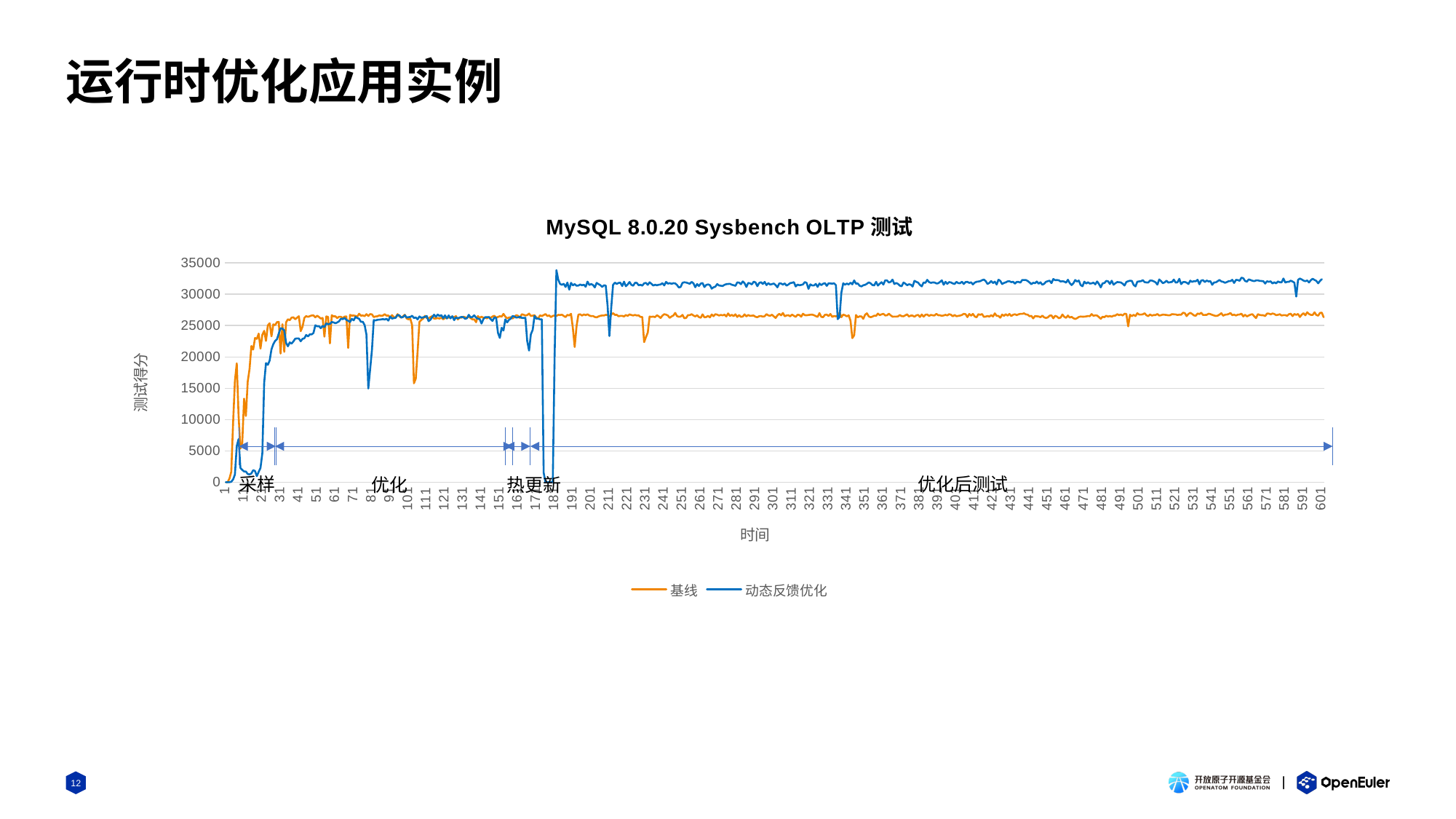

# 运行时优化应用实例

### Chart: MySQL 8.0.20 Sysbench OLTP测试

| Category | 基线 | 动态反馈优化 |
|---|---|---|
| 1 | 0.0 | 0.0 |
| 2 | 0.0 | 0.0 |
| 3 | 583.44 | 1.98 |
| 4 | 1661.75 | 73.53 |
| 5 | 9554.59 | 448.72 |
| 6 | 16191.8 | 1228.91 |
| 7 | 18985.8 | 5772.71 |
| 8 | 10655.3 | 6885.09 |
| 9 | 5366.05 | 2277.88 |
| 10 | 6181.96 | 1964.36 |
| 11 | 13334.68 | 1716.78 |
| 12 | 10568.6 | 1710.99 |
| 13 | 16064.11 | 1313.01 |
| 14 | 18052.15 | 1229.0 |
| 15 | 21743.46 | 1399.98 |
| 16 | 21179.03 | 1920.99 |
| 17 | 23015.54 | 1784.01 |
| 18 | 22873.13 | 963.12 |
| 19 | 23721.47 | 1653.8 |
| 20 | 21327.9 | 2275.01 |
| 21 | 23529.45 | 4621.1 |
| 22 | 24155.61 | 15886.89 |
| 23 | 22559.53 | 19014.03 |
| 24 | 25033.77 | 18739.33 |
| 25 | 25362.41 | 19415.66 |
| 26 | 23289.52 | 21211.37 |
| 27 | 25190.28 | 22030.09 |
| 28 | 25074.32 | 22568.43 |
| 29 | 25549.2 | 22810.21 |
| 30 | 25582.33 | 23743.51 |
| 31 | 20538.3 | 24581.21 |
| 32 | 25224.19 | 24514.31 |
| 33 | 20811.47 | 24234.05 |
| 34 | 25528.31 | 22239.24 |
| 35 | 26007.12 | 21696.75 |
| 36 | 25856.88 | 22318.39 |
| 37 | 26273.8 | 22126.19 |
| 38 | 26319.0 | 22479.2 |
| 39 | 26012.99 | 22906.96 |
| 40 | 26256.29 | 22950.41 |
| 41 | 26496.31 | 22938.31 |
| 42 | 24113.85 | 22495.54 |
| 43 | 24807.04 | 22881.12 |
| 44 | 26235.85 | 22974.94 |
| 45 | 26517.9 | 23508.66 |
| 46 | 26388.86 | 23275.63 |
| 47 | 26509.08 | 23605.75 |
| 48 | 26614.84 | 23593.93 |
| 49 | 26634.71 | 23815.55 |
| 50 | 26315.09 | 25050.79 |
| 51 | 26577.75 | 24886.97 |
| 52 | 26376.07 | 24903.47 |
| 53 | 26118.14 | 24586.27 |
| 54 | 26221.06 | 24950.24 |
| 55 | 23224.64 | 24766.61 |
| 56 | 26464.04 | 25352.07 |
| 57 | 26389.09 | 25213.24 |
| 58 | 22162.25 | 25270.74 |
| 59 | 26653.66 | 25576.51 |
| 60 | 26471.75 | 25500.33 |
| 61 | 26481.9 | 25369.93 |
| 62 | 26191.71 | 25503.04 |
| 63 | 26414.95 | 25679.36 |
| 64 | 26403.65 | 26092.83 |
| 65 | 26207.74 | 26028.2 |
| 66 | 26433.82 | 26218.92 |
| 67 | 26457.76 | 25922.71 |
| 68 | 21436.92 | 25762.91 |
| 69 | 26719.63 | 25570.9 |
| 70 | 26586.81 | 26081.81 |
| 71 | 26607.88 | 25836.28 |
| 72 | 26549.26 | 26371.65 |
| 73 | 26443.32 | 26201.75 |
| 74 | 26897.15 | 26086.14 |
| 75 | 26562.71 | 25584.22 |
| 76 | 26629.68 | 25611.39 |
| 77 | 26503.36 | 25067.63 |
| 78 | 26829.48 | 23549.86 |
| 79 | 26529.1 | 14964.8 |
| 80 | 26832.73 | 17972.46 |
| 81 | 26789.5 | 21108.85 |
| 82 | 26362.31 | 25876.34 |
| 83 | 26464.96 | 25817.7 |
| 84 | 26481.49 | 25925.13 |
| 85 | 26629.38 | 25940.31 |
| 86 | 26563.76 | 25980.38 |
| 87 | 26597.42 | 26039.17 |
| 88 | 26825.03 | 25965.05 |
| 89 | 26581.04 | 26083.86 |
| 90 | 26604.9 | 25787.58 |
| 91 | 26279.59 | 26438.87 |
| 92 | 26675.74 | 26115.45 |
| 93 | 26341.63 | 26203.09 |
| 94 | 26313.44 | 26245.02 |
| 95 | 26823.33 | 26690.49 |
| 96 | 26475.21 | 26643.94 |
| 97 | 26281.07 | 26286.68 |
| 98 | 26478.1 | 26360.25 |
| 99 | 26732.88 | 26653.46 |
| 100 | 26137.46 | 26279.82 |
| 101 | 25998.12 | 26349.82 |
| 102 | 26120.71 | 26363.95 |
| 103 | 25062.37 | 26572.96 |
| 104 | 15794.82 | 26209.02 |
| 105 | 16537.78 | 26305.27 |
| 106 | 20831.08 | 25996.11 |
| 107 | 25579.9 | 26459.16 |
| 108 | 25903.58 | 26238.65 |
| 109 | 26097.49 | 26309.8 |
| 110 | 26550.31 | 26385.55 |
| 111 | 26192.06 | 26527.86 |
| 112 | 26147.54 | 25708.99 |
| 113 | 26361.93 | 25935.78 |
| 114 | 26506.51 | 26355.25 |
| 115 | 26116.23 | 26733.76 |
| 116 | 26132.9 | 26400.09 |
| 117 | 26194.7 | 26763.84 |
| 118 | 26118.5 | 26516.1 |
| 119 | 26266.21 | 26672.29 |
| 120 | 26001.65 | 26170.42 |
| 121 | 26195.76 | 26637.17 |
| 122 | 26220.73 | 26134.94 |
| 123 | 26279.99 | 26623.32 |
| 124 | 26311.85 | 26154.41 |
| 125 | 26397.88 | 26495.55 |
| 126 | 26334.33 | 25870.41 |
| 127 | 26516.88 | 26298.0 |
| 128 | 25983.5 | 26151.5 |
| 129 | 26276.0 | 26287.39 |
| 130 | 26258.41 | 26383.29 |
| 131 | 26424.19 | 26342.51 |
| 132 | 26335.04 | 26082.49 |
| 133 | 26212.83 | 26171.06 |
| 134 | 26471.03 | 26713.56 |
| 135 | 26195.44 | 26309.81 |
| 136 | 25980.89 | 26368.55 |
| 137 | 26013.27 | 26643.81 |
| 138 | 25533.82 | 26269.08 |
| 139 | 26510.11 | 26088.86 |
| 140 | 26242.4 | 26029.53 |
| 141 | 26414.82 | 25327.92 |
| 142 | 26241.49 | 26031.01 |
| 143 | 26284.38 | 26335.65 |
| 144 | 26145.03 | 26351.42 |
| 145 | 26368.46 | 26353.47 |
| 146 | 26226.98 | 26025.52 |
| 147 | 26445.64 | 25743.3 |
| 148 | 26568.76 | 26300.21 |
| 149 | 26262.64 | 26239.18 |
| 150 | 26377.24 | 23832.44 |
| 151 | 26501.11 | 23030.59 |
| 152 | 26421.07 | 24643.29 |
| 153 | 26868.14 | 24209.16 |
| 154 | 26436.7 | 26002.31 |
| 155 | 26151.03 | 25509.6 |
| 156 | 26284.25 | 25915.23 |
| 157 | 26339.64 | 26115.61 |
| 158 | 26132.82 | 26526.53 |
| 159 | 26370.11 | 26456.31 |
| 160 | 26669.55 | 26275.9 |
| 161 | 26558.72 | 26317.84 |
| 162 | 26219.23 | 26406.46 |
| 163 | 26805.4 | 26227.99 |
| 164 | 26727.09 | 26218.84 |
| 165 | 26604.84 | 26246.34 |
| 166 | 26677.99 | 22547.51 |
| 167 | 26917.69 | 21018.81 |
| 168 | 26539.6 | 23608.54 |
| 169 | 26586.52 | 24324.76 |
| 170 | 26659.82 | 26542.55 |
| 171 | 26283.91 | 26107.35 |
| 172 | 26133.91 | 26115.45 |
| 173 | 26634.98 | 25993.85 |
| 174 | 26515.86 | 25996.92 |
| 175 | 26674.17 | 1534.35 |
| 176 | 26836.94 | 0.0 |
| 177 | 26525.67 | 0.0 |
| 178 | 26629.35 | 0.0 |
| 179 | 26357.18 | 0.0 |
| 180 | 26542.59 | 0.0 |
| 181 | 26606.77 | 20240.14 |
| 182 | 26536.79 | 33843.99 |
| 183 | 26717.22 | 32316.87 |
| 184 | 26680.3 | 31640.36 |
| 185 | 26736.24 | 31512.5 |
| 186 | 26535.41 | 31670.17 |
| 187 | 26358.2 | 31164.92 |
| 188 | 26715.6 | 31869.39 |
| 189 | 26611.09 | 30741.27 |
| 190 | 26880.25 | 31821.46 |
| 191 | 24566.57 | 31415.95 |
| 192 | 21584.63 | 31624.48 |
| 193 | 24889.42 | 31364.11 |
| 194 | 26753.81 | 31387.06 |
| 195 | 26800.74 | 31554.19 |
| 196 | 26599.32 | 31433.47 |
| 197 | 26778.77 | 31516.23 |
| 198 | 26670.96 | 31198.1 |
| 199 | 26808.43 | 32020.85 |
| 200 | 26605.3 | 31480.13 |
| 201 | 26512.93 | 31637.48 |
| 202 | 26529.78 | 31475.1 |
| 203 | 26376.12 | 31094.44 |
| 204 | 26312.33 | 31813.07 |
| 205 | 26457.73 | 31622.07 |
| 206 | 26561.26 | 31465.73 |
| 207 | 26615.62 | 31169.85 |
| 208 | 26609.55 | 31423.68 |
| 209 | 26718.01 | 31392.63 |
| 210 | 26676.71 | 28139.67 |
| 211 | 26460.06 | 23336.86 |
| 212 | 26757.54 | 27907.56 |
| 213 | 26980.7 | 31506.03 |
| 214 | 26702.02 | 31854.82 |
| 215 | 26721.88 | 31644.59 |
| 216 | 26485.39 | 31808.68 |
| 217 | 26554.7 | 31853.52 |
| 218 | 26549.11 | 31308.84 |
| 219 | 26455.96 | 32006.82 |
| 220 | 26687.02 | 31278.06 |
| 221 | 26547.33 | 31556.33 |
| 222 | 26784.63 | 31955.45 |
| 223 | 26691.38 | 31509.26 |
| 224 | 26604.52 | 31360.59 |
| 225 | 26711.24 | 31818.62 |
| 226 | 26603.79 | 31818.37 |
| 227 | 26628.9 | 31437.53 |
| 228 | 26378.07 | 31515.0 |
| 229 | 26372.87 | 31372.26 |
| 230 | 22363.54 | 31747.57 |
| 231 | 23151.89 | 31813.85 |
| 232 | 23894.23 | 31502.42 |
| 233 | 26440.74 | 31909.4 |
| 234 | 26394.25 | 31665.22 |
| 235 | 26433.3 | 31391.69 |
| 236 | 26353.69 | 31516.25 |
| 237 | 26648.97 | 31427.47 |
| 238 | 26473.3 | 31516.2 |
| 239 | 26215.17 | 31558.51 |
| 240 | 26589.94 | 31767.74 |
| 241 | 26821.74 | 31411.86 |
| 242 | 26743.87 | 31969.0 |
| 243 | 26605.77 | 31696.24 |
| 244 | 26228.96 | 31774.11 |
| 245 | 26453.63 | 31665.7 |
| 246 | 26597.53 | 31762.61 |
| 247 | 27025.31 | 31730.17 |
| 248 | 26515.8 | 31484.04 |
| 249 | 26401.82 | 31074.76 |
| 250 | 26443.95 | 31173.36 |
| 251 | 26707.29 | 31826.56 |
| 252 | 26176.05 | 31910.05 |
| 253 | 26220.72 | 31871.5 |
| 254 | 26667.29 | 31773.31 |
| 255 | 26668.18 | 31672.56 |
| 256 | 26819.9 | 31972.38 |
| 257 | 26604.56 | 31741.6 |
| 258 | 26463.07 | 31126.64 |
| 259 | 26653.03 | 31634.19 |
| 260 | 26361.91 | 31313.99 |
| 261 | 26247.68 | 31694.99 |
| 262 | 26790.36 | 31794.32 |
| 263 | 26319.17 | 31149.73 |
| 264 | 26369.98 | 31490.49 |
| 265 | 26559.72 | 31565.11 |
| 266 | 26313.21 | 31462.89 |
| 267 | 26773.95 | 30891.96 |
| 268 | 26494.88 | 31107.69 |
| 269 | 26822.31 | 31208.14 |
| 270 | 26745.12 | 31629.51 |
| 271 | 26597.8 | 31401.13 |
| 272 | 26712.55 | 31362.09 |
| 273 | 26627.52 | 31314.66 |
| 274 | 26751.18 | 31507.16 |
| 275 | 26461.39 | 31611.29 |
| 276 | 26941.65 | 31641.81 |
| 277 | 26536.49 | 31668.04 |
| 278 | 26713.73 | 31526.88 |
| 279 | 26510.86 | 31439.82 |
| 280 | 26795.69 | 31347.06 |
| 281 | 26370.95 | 31887.42 |
| 282 | 26675.17 | 31857.31 |
| 283 | 26397.05 | 31607.37 |
| 284 | 26445.4 | 32046.23 |
| 285 | 26795.18 | 31775.32 |
| 286 | 26465.56 | 31163.86 |
| 287 | 26692.63 | 31806.86 |
| 288 | 26541.76 | 31739.12 |
| 289 | 26587.39 | 31570.21 |
| 290 | 26599.45 | 32003.74 |
| 291 | 26403.53 | 31891.67 |
| 292 | 26338.49 | 31283.28 |
| 293 | 26499.6 | 31802.8 |
| 294 | 26533.3 | 31916.86 |
| 295 | 26426.7 | 31647.05 |
| 296 | 26492.77 | 31971.75 |
| 297 | 26829.07 | 31460.78 |
| 298 | 26621.85 | 31774.65 |
| 299 | 26567.07 | 31550.41 |
| 300 | 26736.47 | 31614.67 |
| 301 | 26477.81 | 31710.74 |
| 302 | 26215.09 | 31464.77 |
| 303 | 26628.92 | 31110.25 |
| 304 | 26875.35 | 31730.34 |
| 305 | 26640.59 | 31714.76 |
| 306 | 27010.95 | 31536.38 |
| 307 | 26489.02 | 31731.09 |
| 308 | 26617.21 | 31372.04 |
| 309 | 26657.18 | 31554.18 |
| 310 | 26477.5 | 31782.41 |
| 311 | 26759.29 | 31829.18 |
| 312 | 26565.48 | 31932.05 |
| 313 | 26397.22 | 31241.83 |
| 314 | 26723.15 | 31539.76 |
| 315 | 26697.47 | 31445.37 |
| 316 | 26421.8 | 31485.81 |
| 317 | 26894.82 | 31576.72 |
| 318 | 26664.67 | 31947.27 |
| 319 | 26650.6 | 31805.14 |
| 320 | 26693.19 | 30857.17 |
| 321 | 26732.67 | 31580.07 |
| 322 | 26752.89 | 31409.6 |
| 323 | 26656.33 | 31400.54 |
| 324 | 26511.34 | 31645.81 |
| 325 | 26394.81 | 31182.35 |
| 326 | 26997.12 | 31718.98 |
| 327 | 26401.31 | 31457.56 |
| 328 | 26338.8 | 31677.43 |
| 329 | 26726.55 | 31772.46 |
| 330 | 26751.96 | 31341.37 |
| 331 | 26518.78 | 31753.86 |
| 332 | 26852.19 | 31717.13 |
| 333 | 26386.43 | 31688.88 |
| 334 | 26532.96 | 31747.18 |
| 335 | 26468.89 | 31448.66 |
| 336 | 26532.21 | 26027.02 |
| 337 | 27076.9 | 26367.63 |
| 338 | 26338.26 | 30259.65 |
| 339 | 26758.17 | 31743.41 |
| 340 | 26647.29 | 31526.15 |
| 341 | 26472.13 | 31709.12 |
| 342 | 26650.04 | 31562.72 |
| 343 | 25759.54 | 31854.77 |
| 344 | 22995.95 | 31587.86 |
| 345 | 23453.13 | 32201.65 |
| 346 | 26685.76 | 31689.0 |
| 347 | 26325.18 | 31719.67 |
| 348 | 26473.56 | 31355.54 |
| 349 | 26467.75 | 31249.33 |
| 350 | 26076.1 | 31436.11 |
| 351 | 26740.25 | 31507.41 |
| 352 | 26958.49 | 31679.2 |
| 353 | 26462.14 | 31892.69 |
| 354 | 26336.93 | 31742.59 |
| 355 | 26430.58 | 31471.47 |
| 356 | 26583.31 | 31416.02 |
| 357 | 26547.34 | 31975.48 |
| 358 | 26915.19 | 31390.65 |
| 359 | 26665.7 | 31679.56 |
| 360 | 26791.58 | 31923.18 |
| 361 | 26881.98 | 31546.93 |
| 362 | 26618.78 | 32216.85 |
| 363 | 26640.07 | 32206.42 |
| 364 | 26904.1 | 31874.86 |
| 365 | 26634.08 | 31981.07 |
| 366 | 26421.93 | 32338.03 |
| 367 | 26437.72 | 31627.79 |
| 368 | 26435.18 | 31806.53 |
| 369 | 26470.99 | 31650.39 |
| 370 | 26692.11 | 31374.03 |
| 371 | 26500.91 | 31278.85 |
| 372 | 26485.76 | 31872.12 |
| 373 | 26634.38 | 31697.48 |
| 374 | 26801.29 | 31450.18 |
| 375 | 26443.73 | 31595.79 |
| 376 | 26602.2 | 31534.91 |
| 377 | 26593.09 | 31232.47 |
| 378 | 26408.82 | 32143.39 |
| 379 | 26636.52 | 31986.04 |
| 380 | 26712.37 | 31852.86 |
| 381 | 26372.41 | 31492.66 |
| 382 | 26774.65 | 31260.87 |
| 383 | 26431.16 | 31874.57 |
| 384 | 26728.04 | 31817.13 |
| 385 | 26770.38 | 32301.04 |
| 386 | 26531.39 | 31939.03 |
| 387 | 26708.53 | 31818.22 |
| 388 | 26632.64 | 31883.58 |
| 389 | 26614.74 | 31873.2 |
| 390 | 26864.79 | 31729.75 |
| 391 | 26656.39 | 31747.2 |
| 392 | 26644.57 | 31970.87 |
| 393 | 26543.55 | 32226.99 |
| 394 | 26621.57 | 31517.72 |
| 395 | 26715.62 | 31983.49 |
| 396 | 26623.49 | 31656.08 |
| 397 | 26827.0 | 31943.34 |
| 398 | 26726.31 | 31883.74 |
| 399 | 26484.48 | 31723.99 |
| 400 | 26696.02 | 31639.55 |
| 401 | 26492.76 | 31977.67 |
| 402 | 26552.69 | 31773.38 |
| 403 | 26597.13 | 31762.28 |
| 404 | 26695.89 | 31995.38 |
| 405 | 26879.28 | 31642.31 |
| 406 | 26814.6 | 31945.22 |
| 407 | 26349.76 | 31980.43 |
| 408 | 26855.28 | 31812.02 |
| 409 | 26587.68 | 31903.12 |
| 410 | 26867.88 | 31573.06 |
| 411 | 26453.25 | 31855.56 |
| 412 | 26316.59 | 31992.08 |
| 413 | 26822.61 | 32032.87 |
| 414 | 26713.73 | 32087.28 |
| 415 | 26842.36 | 32241.84 |
| 416 | 26394.56 | 32345.39 |
| 417 | 26435.36 | 32091.43 |
| 418 | 26529.4 | 31641.11 |
| 419 | 26426.05 | 31812.14 |
| 420 | 26664.29 | 32103.45 |
| 421 | 26450.7 | 31788.5 |
| 422 | 26948.54 | 32012.55 |
| 423 | 26559.69 | 31562.56 |
| 424 | 26552.88 | 32318.1 |
| 425 | 26257.03 | 32139.17 |
| 426 | 26762.26 | 31627.79 |
| 427 | 26544.31 | 31808.32 |
| 428 | 26820.81 | 31903.5 |
| 429 | 26588.45 | 32052.62 |
| 430 | 26859.66 | 32090.04 |
| 431 | 26527.12 | 31933.39 |
| 432 | 26723.74 | 32000.35 |
| 433 | 26806.29 | 31692.97 |
| 434 | 26676.92 | 31966.29 |
| 435 | 26796.16 | 31965.44 |
| 436 | 26872.82 | 31856.49 |
| 437 | 26869.1 | 32276.99 |
| 438 | 26953.34 | 32266.9 |
| 439 | 26786.14 | 32264.86 |
| 440 | 26746.75 | 32119.9 |
| 441 | 26492.28 | 31883.46 |
| 442 | 26553.85 | 31603.18 |
| 443 | 26148.67 | 31832.34 |
| 444 | 26520.65 | 31763.9 |
| 445 | 26480.07 | 32030.89 |
| 446 | 26464.15 | 31685.03 |
| 447 | 26334.67 | 31906.5 |
| 448 | 26594.67 | 31527.56 |
| 449 | 26320.56 | 31664.34 |
| 450 | 26214.18 | 31988.23 |
| 451 | 26302.95 | 32088.66 |
| 452 | 26585.65 | 32170.45 |
| 453 | 26630.06 | 31770.79 |
| 454 | 26159.87 | 32429.8 |
| 455 | 26556.39 | 32245.16 |
| 456 | 26450.3 | 32268.4 |
| 457 | 26180.38 | 32232.74 |
| 458 | 26276.28 | 32035.0 |
| 459 | 26768.79 | 32079.66 |
| 460 | 26401.48 | 32022.82 |
| 461 | 26236.3 | 31844.54 |
| 462 | 26609.85 | 32314.53 |
| 463 | 26277.58 | 31795.18 |
| 464 | 26396.9 | 31461.76 |
| 465 | 26179.74 | 31745.62 |
| 466 | 26052.71 | 32267.71 |
| 467 | 26184.36 | 32034.17 |
| 468 | 26379.6 | 32182.03 |
| 469 | 26449.94 | 31464.74 |
| 470 | 26412.83 | 31274.98 |
| 471 | 26430.18 | 32013.85 |
| 472 | 26463.82 | 31710.62 |
| 473 | 26528.49 | 31908.33 |
| 474 | 26502.88 | 31702.93 |
| 475 | 26831.56 | 31740.31 |
| 476 | 26562.03 | 31857.71 |
| 477 | 26642.5 | 31582.82 |
| 478 | 26596.45 | 32044.87 |
| 479 | 26358.98 | 31642.54 |
| 480 | 26083.33 | 31101.58 |
| 481 | 26409.76 | 31736.07 |
| 482 | 26348.51 | 31791.54 |
| 483 | 26573.25 | 32128.36 |
| 484 | 26431.69 | 32067.52 |
| 485 | 26532.83 | 31642.37 |
| 486 | 26424.49 | 32158.3 |
| 487 | 26580.25 | 31526.33 |
| 488 | 26598.97 | 31756.36 |
| 489 | 26819.86 | 31942.43 |
| 490 | 26659.01 | 31924.41 |
| 491 | 26771.21 | 31883.49 |
| 492 | 26609.65 | 31686.48 |
| 493 | 26895.32 | 31386.62 |
| 494 | 26855.26 | 31959.44 |
| 495 | 24887.26 | 32081.45 |
| 496 | 26729.85 | 32156.52 |
| 497 | 26494.63 | 32125.85 |
| 498 | 26720.77 | 31492.91 |
| 499 | 26515.5 | 31249.24 |
| 500 | 26976.02 | 31997.13 |
| 501 | 26756.01 | 32056.3 |
| 502 | 26747.56 | 32077.74 |
| 503 | 26797.15 | 32251.9 |
| 504 | 26963.99 | 31938.97 |
| 505 | 26648.64 | 31881.14 |
| 506 | 26507.74 | 31869.36 |
| 507 | 26776.35 | 32194.54 |
| 508 | 26594.87 | 32177.79 |
| 509 | 26691.41 | 32067.43 |
| 510 | 26682.92 | 31900.71 |
| 511 | 26845.25 | 31539.0 |
| 512 | 26599.67 | 32368.76 |
| 513 | 26657.76 | 32086.9 |
| 514 | 26754.64 | 31758.64 |
| 515 | 26720.76 | 31899.85 |
| 516 | 26699.19 | 32171.26 |
| 517 | 26638.45 | 31856.65 |
| 518 | 26653.63 | 31923.25 |
| 519 | 26823.7 | 31961.66 |
| 520 | 26795.82 | 32341.5 |
| 521 | 26778.17 | 31860.04 |
| 522 | 26690.52 | 31903.81 |
| 523 | 26746.24 | 32462.54 |
| 524 | 26721.55 | 31617.38 |
| 525 | 27052.82 | 31940.38 |
| 526 | 26987.78 | 31961.48 |
| 527 | 26513.72 | 31852.24 |
| 528 | 26851.19 | 31632.86 |
| 529 | 27048.61 | 32169.34 |
| 530 | 26862.43 | 31968.82 |
| 531 | 26627.46 | 32094.68 |
| 532 | 26565.89 | 32058.82 |
| 533 | 26932.36 | 32314.99 |
| 534 | 26834.12 | 31594.44 |
| 535 | 27051.64 | 32192.22 |
| 536 | 26689.51 | 32249.85 |
| 537 | 26702.33 | 31958.67 |
| 538 | 26716.99 | 32187.65 |
| 539 | 26891.42 | 32038.17 |
| 540 | 26836.25 | 32084.82 |
| 541 | 26709.87 | 31502.94 |
| 542 | 26612.23 | 31877.14 |
| 543 | 26540.44 | 31899.32 |
| 544 | 26585.73 | 32090.35 |
| 545 | 26760.54 | 32277.79 |
| 546 | 26977.69 | 32045.76 |
| 547 | 26572.04 | 31986.41 |
| 548 | 26740.38 | 31829.25 |
| 549 | 26758.28 | 31945.17 |
| 550 | 26846.29 | 32085.49 |
| 551 | 27001.2 | 32093.94 |
| 552 | 26657.99 | 32308.48 |
| 553 | 26753.9 | 31798.28 |
| 554 | 26612.79 | 32286.62 |
| 555 | 26739.49 | 32276.49 |
| 556 | 26771.3 | 32144.13 |
| 557 | 26899.52 | 32645.84 |
| 558 | 26465.65 | 32560.92 |
| 559 | 26730.2 | 32122.45 |
| 560 | 26460.28 | 32011.54 |
| 561 | 26613.92 | 32367.07 |
| 562 | 26748.1 | 32267.75 |
| 563 | 26819.93 | 32159.34 |
| 564 | 26482.77 | 32085.67 |
| 565 | 26191.74 | 32205.46 |
| 566 | 26823.2 | 32216.54 |
| 567 | 26698.59 | 32134.26 |
| 568 | 26653.5 | 32112.29 |
| 569 | 26645.66 | 32078.67 |
| 570 | 26515.94 | 31711.88 |
| 571 | 26925.68 | 32076.39 |
| 572 | 26908.61 | 31981.59 |
| 573 | 26791.1 | 32062.02 |
| 574 | 26928.22 | 31715.15 |
| 575 | 26851.49 | 31912.09 |
| 576 | 26663.28 | 31737.92 |
| 577 | 26714.35 | 32041.24 |
| 578 | 26810.35 | 31914.05 |
| 579 | 26605.28 | 31896.51 |
| 580 | 26668.41 | 32516.27 |
| 581 | 26675.52 | 31869.16 |
| 582 | 26555.82 | 31978.99 |
| 583 | 26818.29 | 31995.09 |
| 584 | 26894.58 | 32162.31 |
| 585 | 26511.53 | 32025.9 |
| 586 | 26854.39 | 31839.52 |
| 587 | 26702.55 | 29632.73 |
| 588 | 26851.61 | 32301.18 |
| 589 | 26367.18 | 32508.54 |
| 590 | 26736.72 | 32370.67 |
| 591 | 26978.89 | 32174.33 |
| 592 | 26643.07 | 32078.92 |
| 593 | 27125.94 | 32196.72 |
| 594 | 26849.91 | 31884.0 |
| 595 | 26708.15 | 32255.41 |
| 596 | 26694.92 | 32472.76 |
| 597 | 27113.78 | 32285.62 |
| 598 | 26704.06 | 32134.8 |
| 599 | 26578.3 | 31744.06 |
| 600 | 27023.32 | 32121.86 |
| 601 | 27058.13 | 32407.25 |
优化后测试
采样
优化
热更新